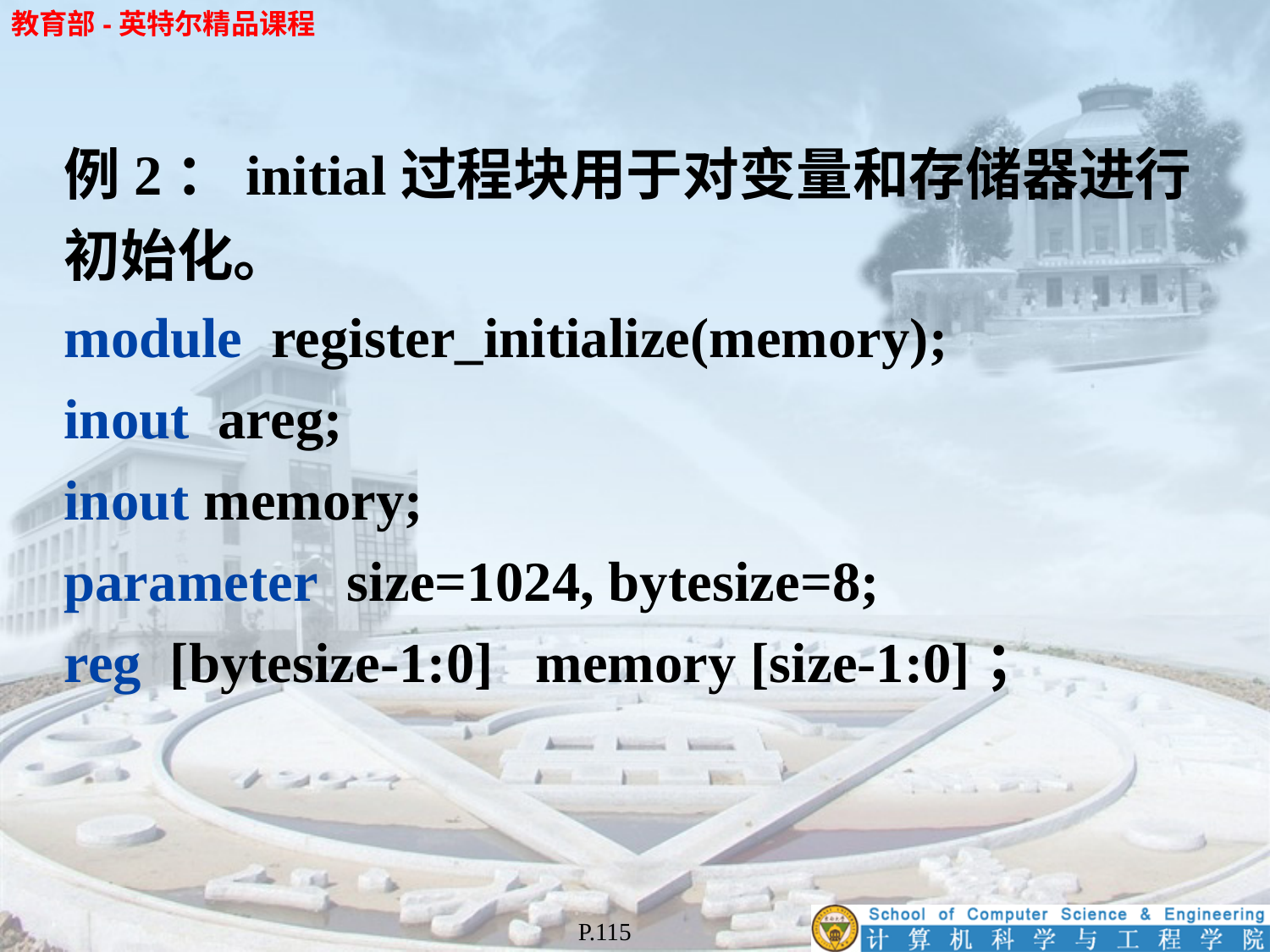

例2：initial过程块用于对变量和存储器进行初始化。
module  register_initialize(memory);
inout  areg;
inout memory;
parameter  size=1024, bytesize=8;
reg  [bytesize-1:0]   memory [size-1:0]；
P.115